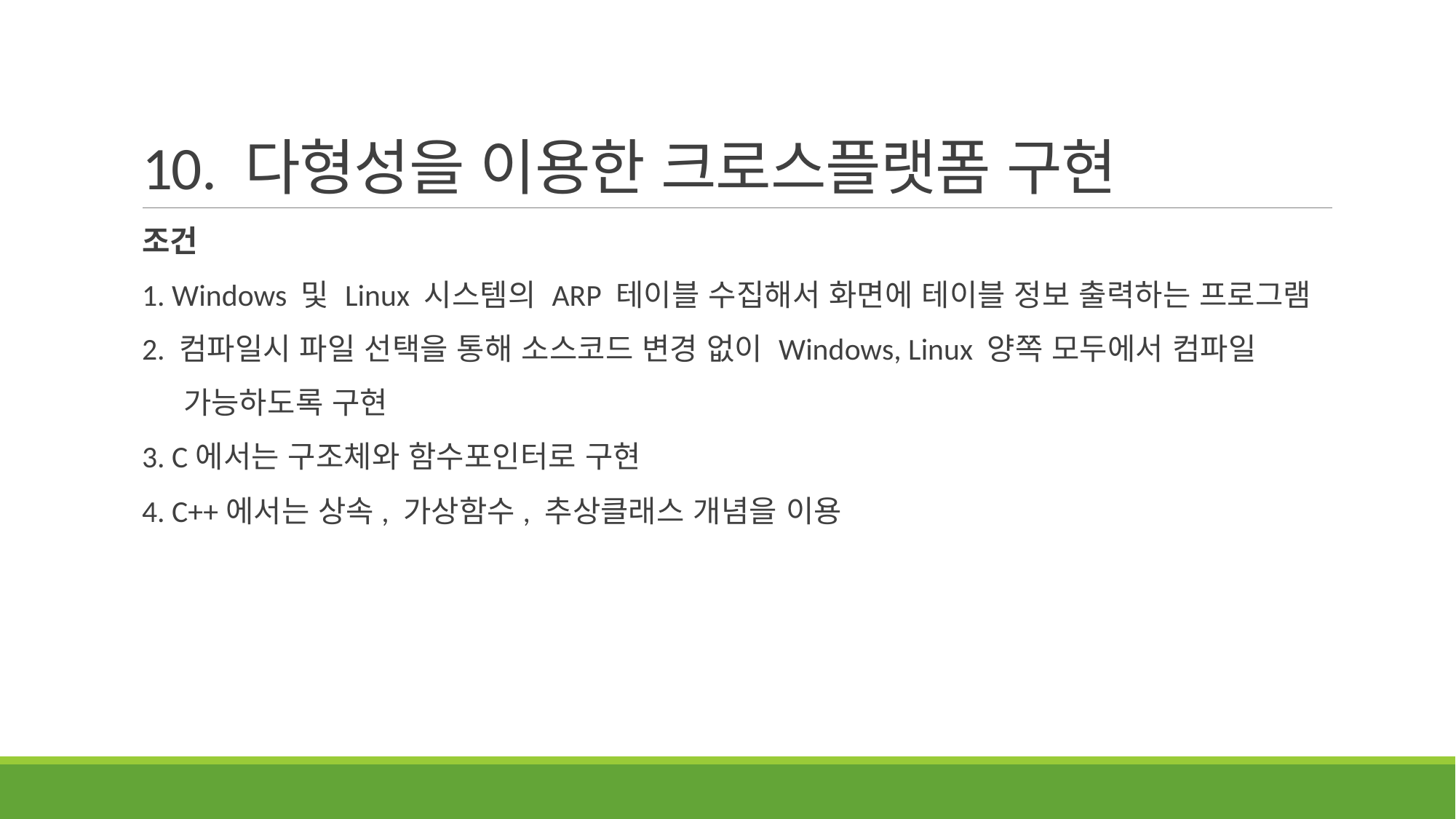

# 10. 다형성을 이용한 크로스플랫폼 구현
조건
1. Windows 및 Linux 시스템의 ARP 테이블 수집해서 화면에 테이블 정보 출력하는 프로그램
2. 컴파일시 파일 선택을 통해 소스코드 변경 없이 Windows, Linux 양쪽 모두에서 컴파일
    가능하도록 구현
3. C에서는 구조체와 함수포인터로 구현
4. C++에서는 상속, 가상함수, 추상클래스 개념을 이용